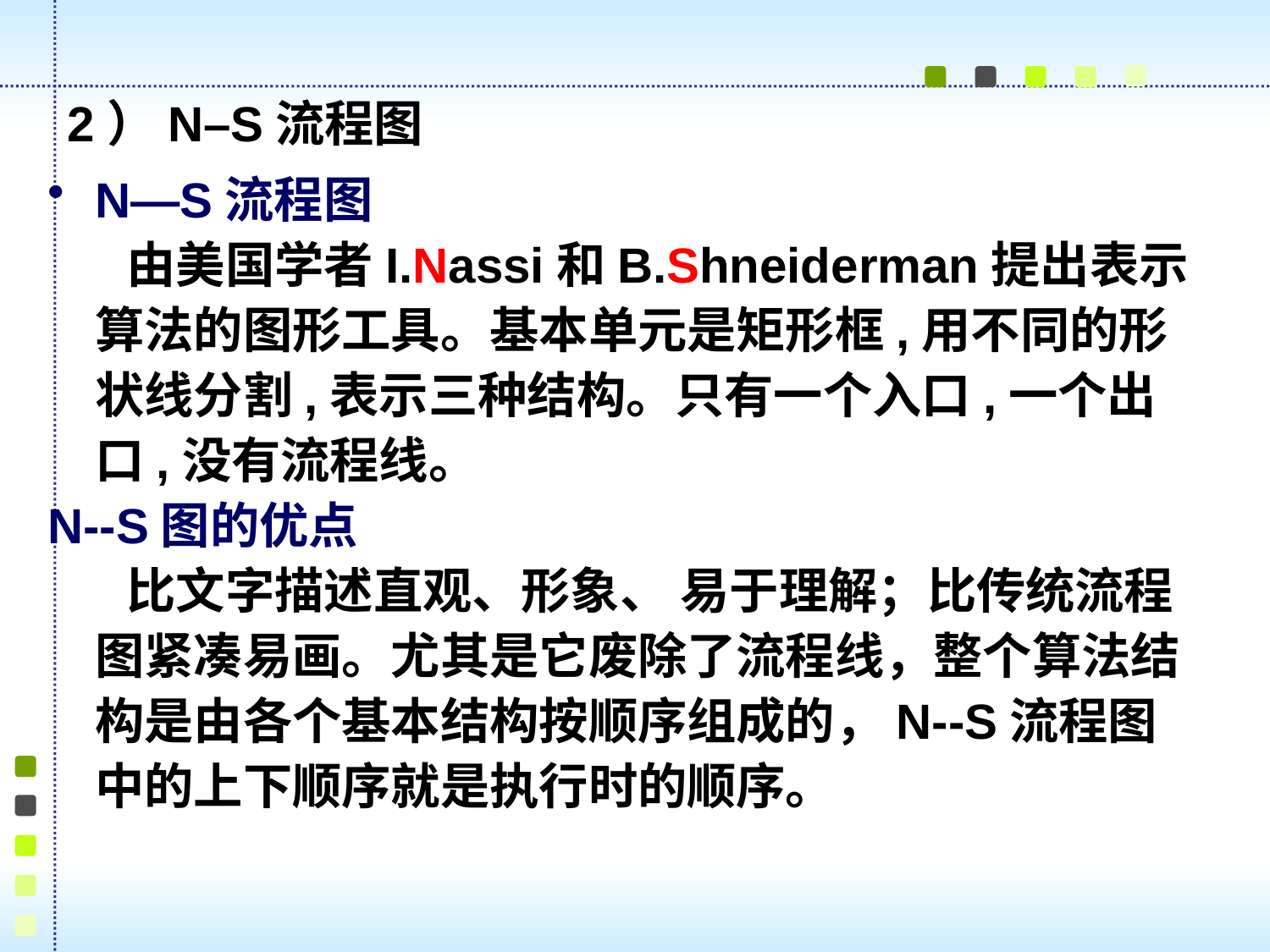

2）N–S流程图
N—S流程图
      由美国学者I.Nassi和B.Shneiderman提出表示算法的图形工具。基本单元是矩形框,用不同的形状线分割,表示三种结构。只有一个入口,一个出口,没有流程线。
N--S图的优点
      比文字描述直观、形象、 易于理解；比传统流程图紧凑易画。尤其是它废除了流程线，整个算法结构是由各个基本结构按顺序组成的，N--S流程图中的上下顺序就是执行时的顺序。